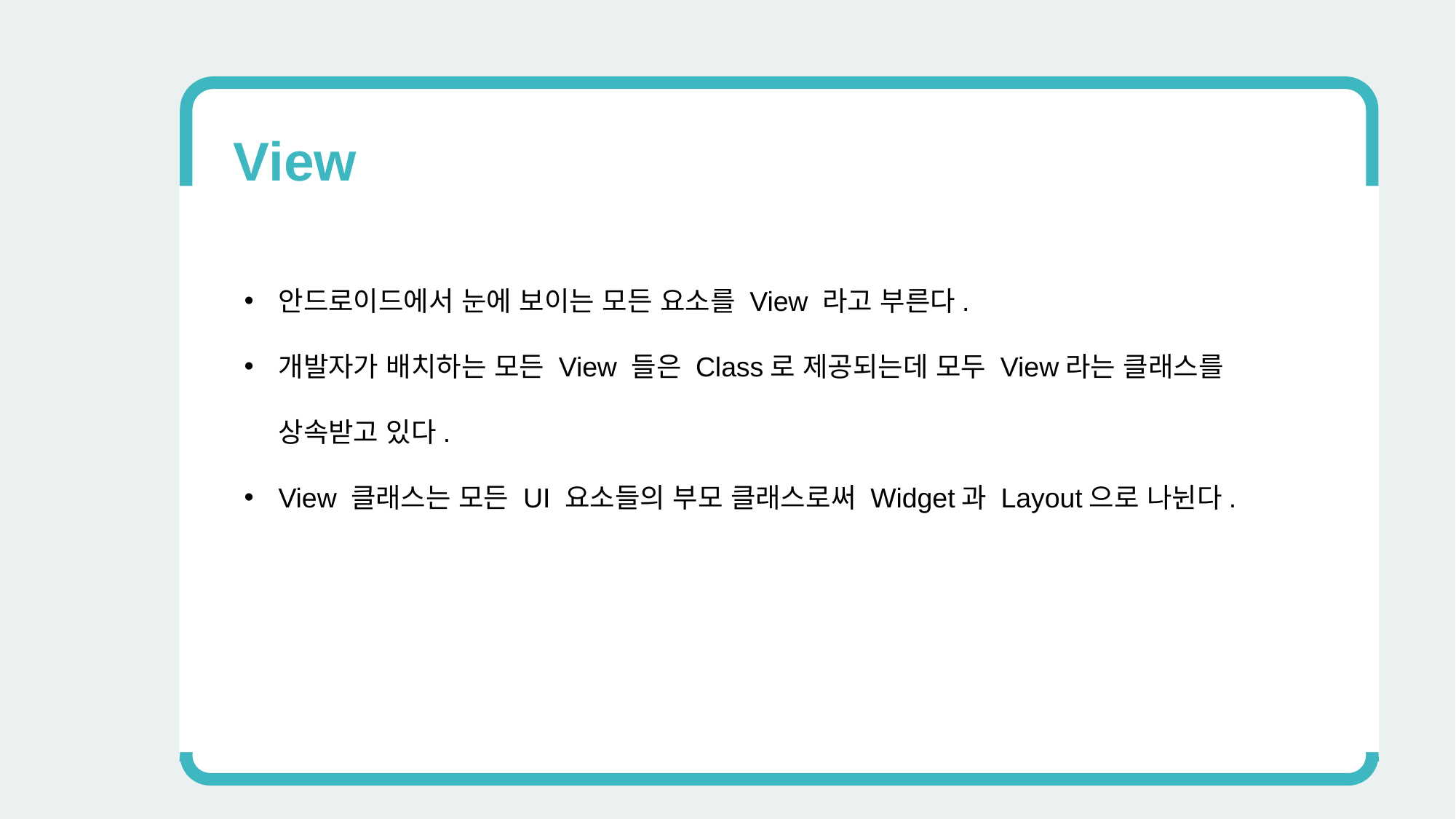

View

안드로이드에서 눈에 보이는 모든 요소를 View 라고 부른다.
개발자가 배치하는 모든 View 들은 Class로 제공되는데 모두 View라는 클래스를 상속받고 있다.
View 클래스는 모든 UI 요소들의 부모 클래스로써 Widget과 Layout으로 나뉜다.